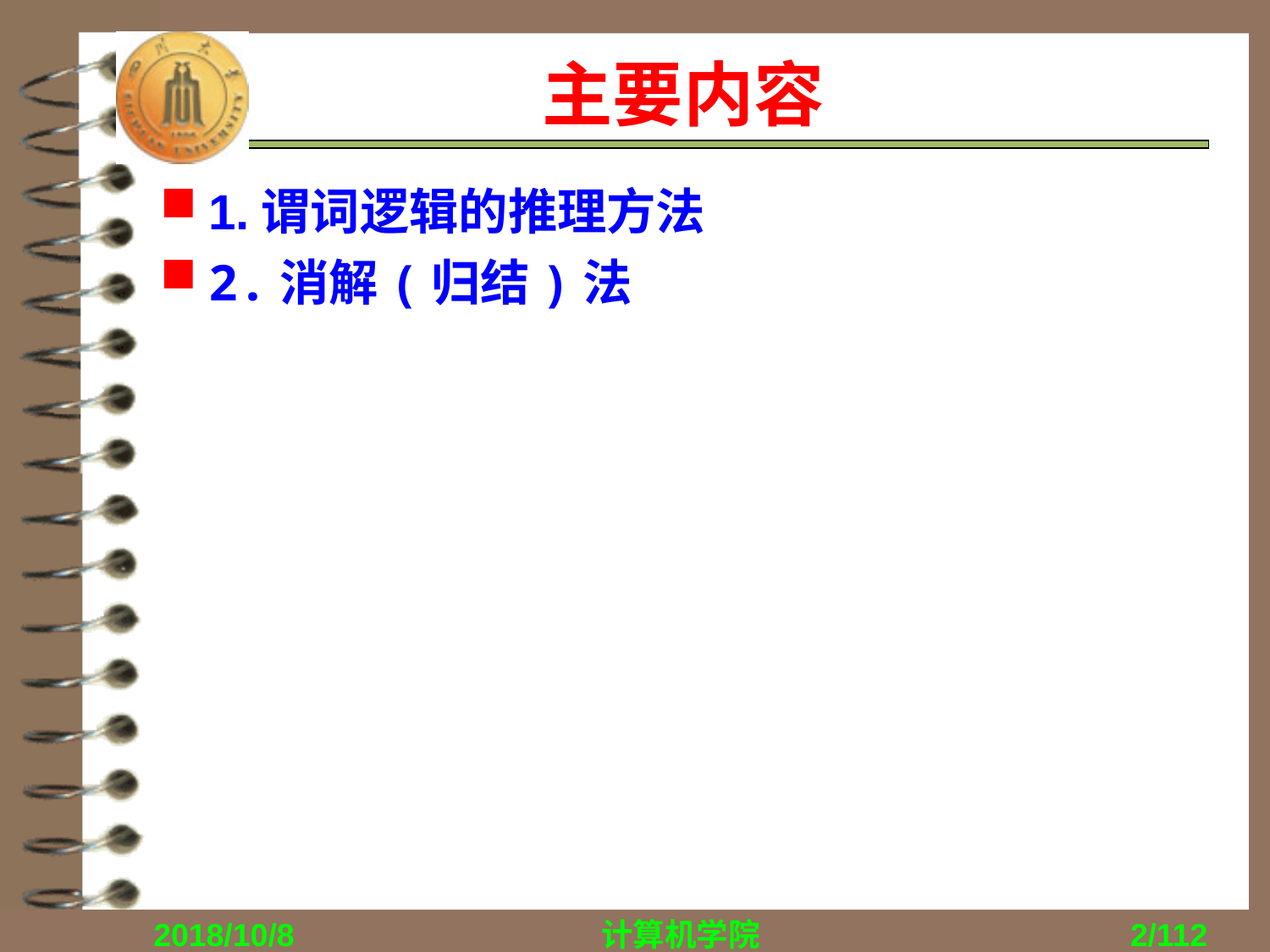

# 主要内容
1.谓词逻辑的推理方法
2.消解(归结)法
2018/10/8
计算机学院
2/112